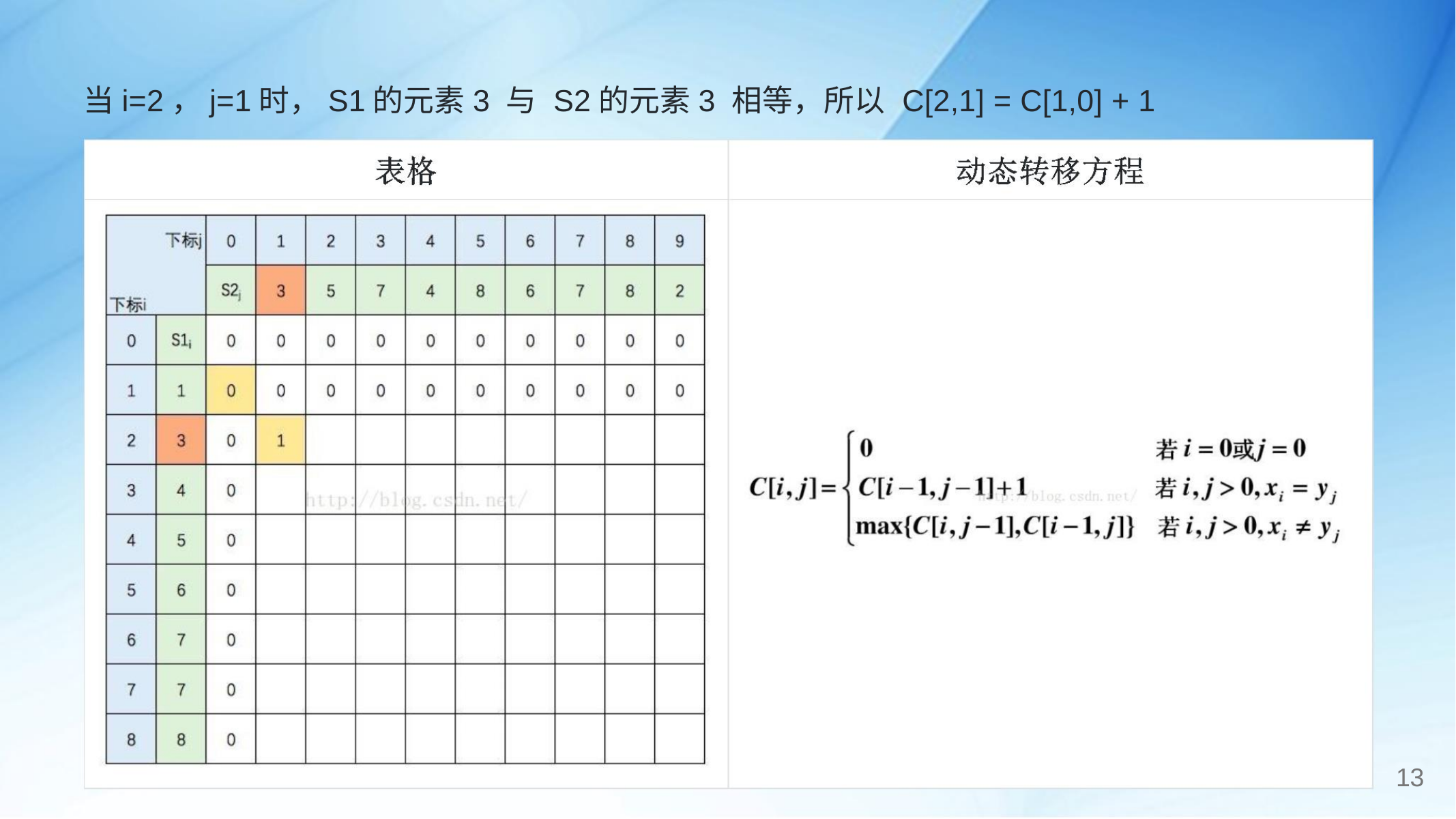

当i=2，j=1时，S1的元素3 与 S2的元素3 相等，所以 C[2,1] = C[1,0] + 1
13